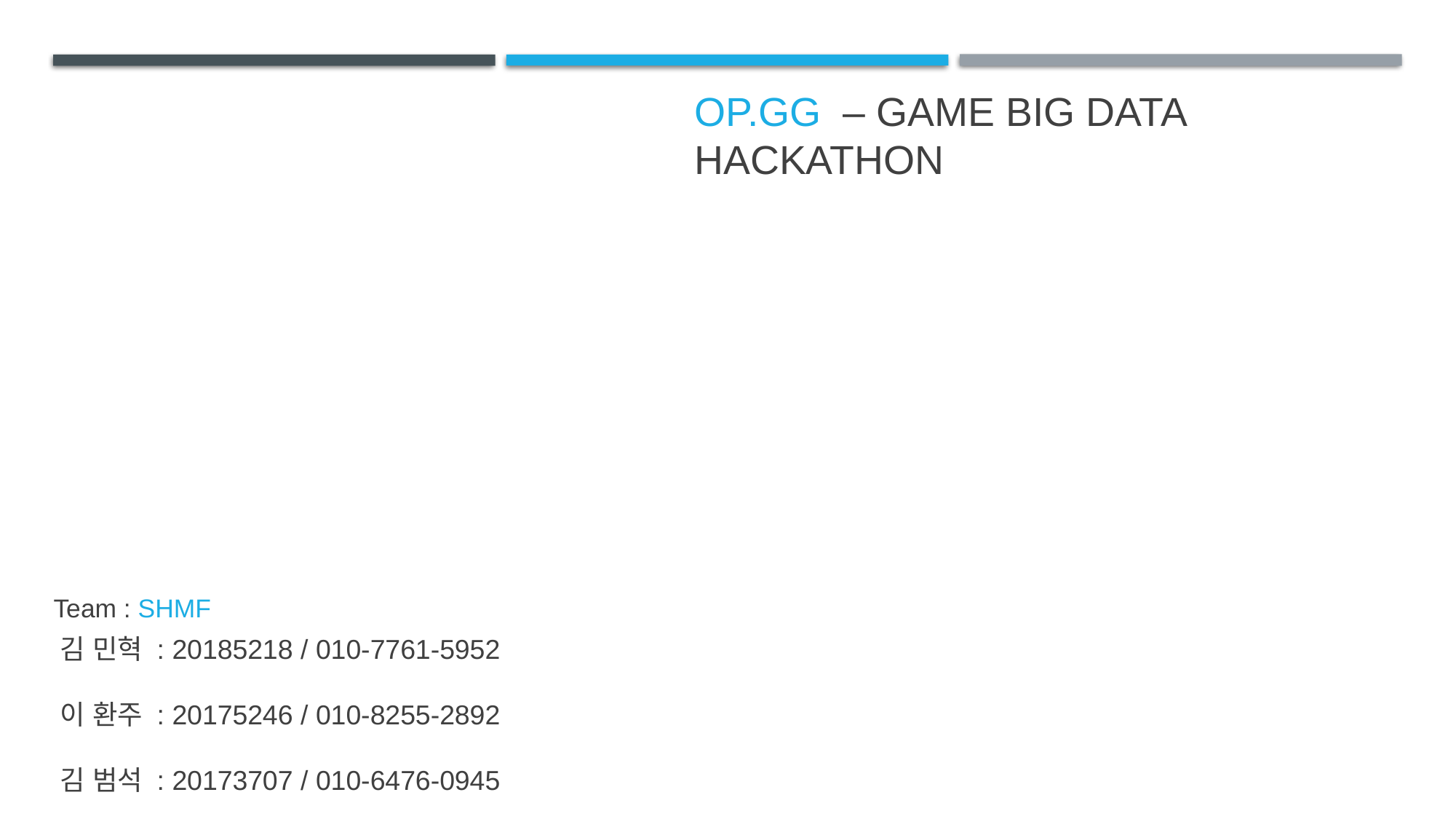

# OP.GG  – game Big Data Hackathon
Team : SHMF
김 민혁 : 20185218 / 010-7761-5952

이 환주 : 20175246 / 010-8255-2892

김 범석 : 20173707 / 010-6476-0945